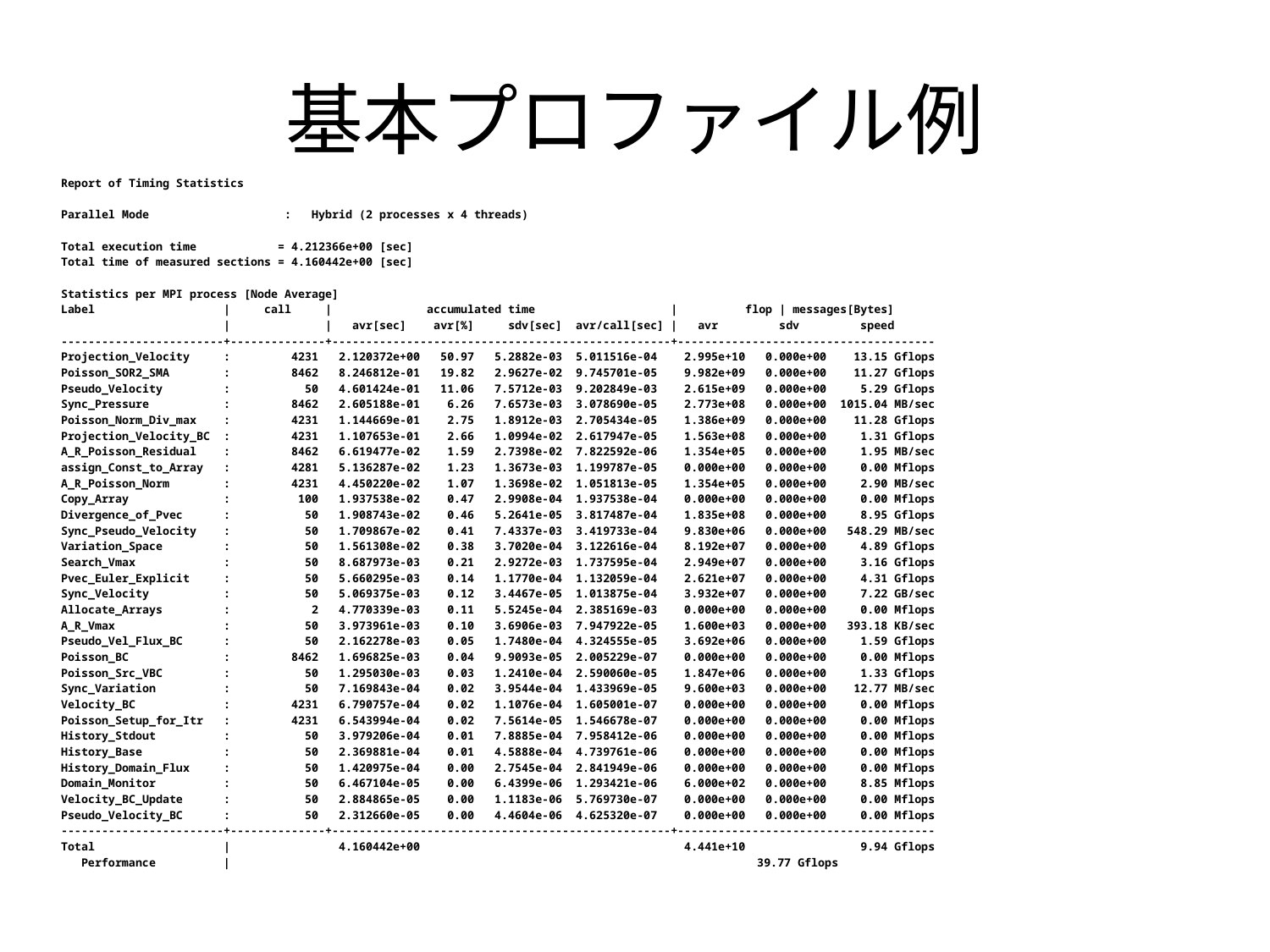

# 基本プロファイル例
	Report of Timing Statistics

	Parallel Mode                    :   Hybrid (2 processes x 4 threads)

	Total execution time            = 4.212366e+00 [sec]
	Total time of measured sections = 4.160442e+00 [sec]

	Statistics per MPI process [Node Average]
	Label                   |     call     |              accumulated time                    |          flop | messages[Bytes]
	                        |              |   avr[sec]    avr[%]     sdv[sec]  avr/call[sec] |   avr         sdv         speed
	------------------------+--------------+--------------------------------------------------+--------------------------------------
	Projection_Velocity     :         4231   2.120372e+00   50.97   5.2882e-03  5.011516e-04    2.995e+10   0.000e+00    13.15 Gflops
	Poisson_SOR2_SMA        :         8462   8.246812e-01   19.82   2.9627e-02  9.745701e-05    9.982e+09   0.000e+00    11.27 Gflops
	Pseudo_Velocity         :           50   4.601424e-01   11.06   7.5712e-03  9.202849e-03    2.615e+09   0.000e+00     5.29 Gflops
	Sync_Pressure           :         8462   2.605188e-01    6.26   7.6573e-03  3.078690e-05    2.773e+08   0.000e+00  1015.04 MB/sec
	Poisson_Norm_Div_max    :         4231   1.144669e-01    2.75   1.8912e-03  2.705434e-05    1.386e+09   0.000e+00    11.28 Gflops
	Projection_Velocity_BC  :         4231   1.107653e-01    2.66   1.0994e-02  2.617947e-05    1.563e+08   0.000e+00     1.31 Gflops
	A_R_Poisson_Residual    :         8462   6.619477e-02    1.59   2.7398e-02  7.822592e-06    1.354e+05   0.000e+00     1.95 MB/sec
	assign_Const_to_Array   :         4281   5.136287e-02    1.23   1.3673e-03  1.199787e-05    0.000e+00   0.000e+00     0.00 Mflops
	A_R_Poisson_Norm        :         4231   4.450220e-02    1.07   1.3698e-02  1.051813e-05    1.354e+05   0.000e+00     2.90 MB/sec
	Copy_Array              :          100   1.937538e-02    0.47   2.9908e-04  1.937538e-04    0.000e+00   0.000e+00     0.00 Mflops
	Divergence_of_Pvec      :           50   1.908743e-02    0.46   5.2641e-05  3.817487e-04    1.835e+08   0.000e+00     8.95 Gflops
	Sync_Pseudo_Velocity    :           50   1.709867e-02    0.41   7.4337e-03  3.419733e-04    9.830e+06   0.000e+00   548.29 MB/sec
	Variation_Space         :           50   1.561308e-02    0.38   3.7020e-04  3.122616e-04    8.192e+07   0.000e+00     4.89 Gflops
	Search_Vmax             :           50   8.687973e-03    0.21   2.9272e-03  1.737595e-04    2.949e+07   0.000e+00     3.16 Gflops
	Pvec_Euler_Explicit     :           50   5.660295e-03    0.14   1.1770e-04  1.132059e-04    2.621e+07   0.000e+00     4.31 Gflops
	Sync_Velocity           :           50   5.069375e-03    0.12   3.4467e-05  1.013875e-04    3.932e+07   0.000e+00     7.22 GB/sec
	Allocate_Arrays         :            2   4.770339e-03    0.11   5.5245e-04  2.385169e-03    0.000e+00   0.000e+00     0.00 Mflops
	A_R_Vmax                :           50   3.973961e-03    0.10   3.6906e-03  7.947922e-05    1.600e+03   0.000e+00   393.18 KB/sec
	Pseudo_Vel_Flux_BC      :           50   2.162278e-03    0.05   1.7480e-04  4.324555e-05    3.692e+06   0.000e+00     1.59 Gflops
	Poisson_BC              :         8462   1.696825e-03    0.04   9.9093e-05  2.005229e-07    0.000e+00   0.000e+00     0.00 Mflops
	Poisson_Src_VBC         :           50   1.295030e-03    0.03   1.2410e-04  2.590060e-05    1.847e+06   0.000e+00     1.33 Gflops
	Sync_Variation          :           50   7.169843e-04    0.02   3.9544e-04  1.433969e-05    9.600e+03   0.000e+00    12.77 MB/sec
	Velocity_BC             :         4231   6.790757e-04    0.02   1.1076e-04  1.605001e-07    0.000e+00   0.000e+00     0.00 Mflops
	Poisson_Setup_for_Itr   :         4231   6.543994e-04    0.02   7.5614e-05  1.546678e-07    0.000e+00   0.000e+00     0.00 Mflops
	History_Stdout          :           50   3.979206e-04    0.01   7.8885e-04  7.958412e-06    0.000e+00   0.000e+00     0.00 Mflops
	History_Base            :           50   2.369881e-04    0.01   4.5888e-04  4.739761e-06    0.000e+00   0.000e+00     0.00 Mflops
	History_Domain_Flux     :           50   1.420975e-04    0.00   2.7545e-04  2.841949e-06    0.000e+00   0.000e+00     0.00 Mflops
	Domain_Monitor          :           50   6.467104e-05    0.00   6.4399e-06  1.293421e-06    6.000e+02   0.000e+00     8.85 Mflops
	Velocity_BC_Update      :           50   2.884865e-05    0.00   1.1183e-06  5.769730e-07    0.000e+00   0.000e+00     0.00 Mflops
	Pseudo_Velocity_BC      :           50   2.312660e-05    0.00   4.4604e-06  4.625320e-07    0.000e+00   0.000e+00     0.00 Mflops
	------------------------+--------------+--------------------------------------------------+--------------------------------------
	Total                   |                4.160442e+00                                       4.441e+10                 9.94 Gflops
	   Performance          | 			                                                                     39.77 Gflops